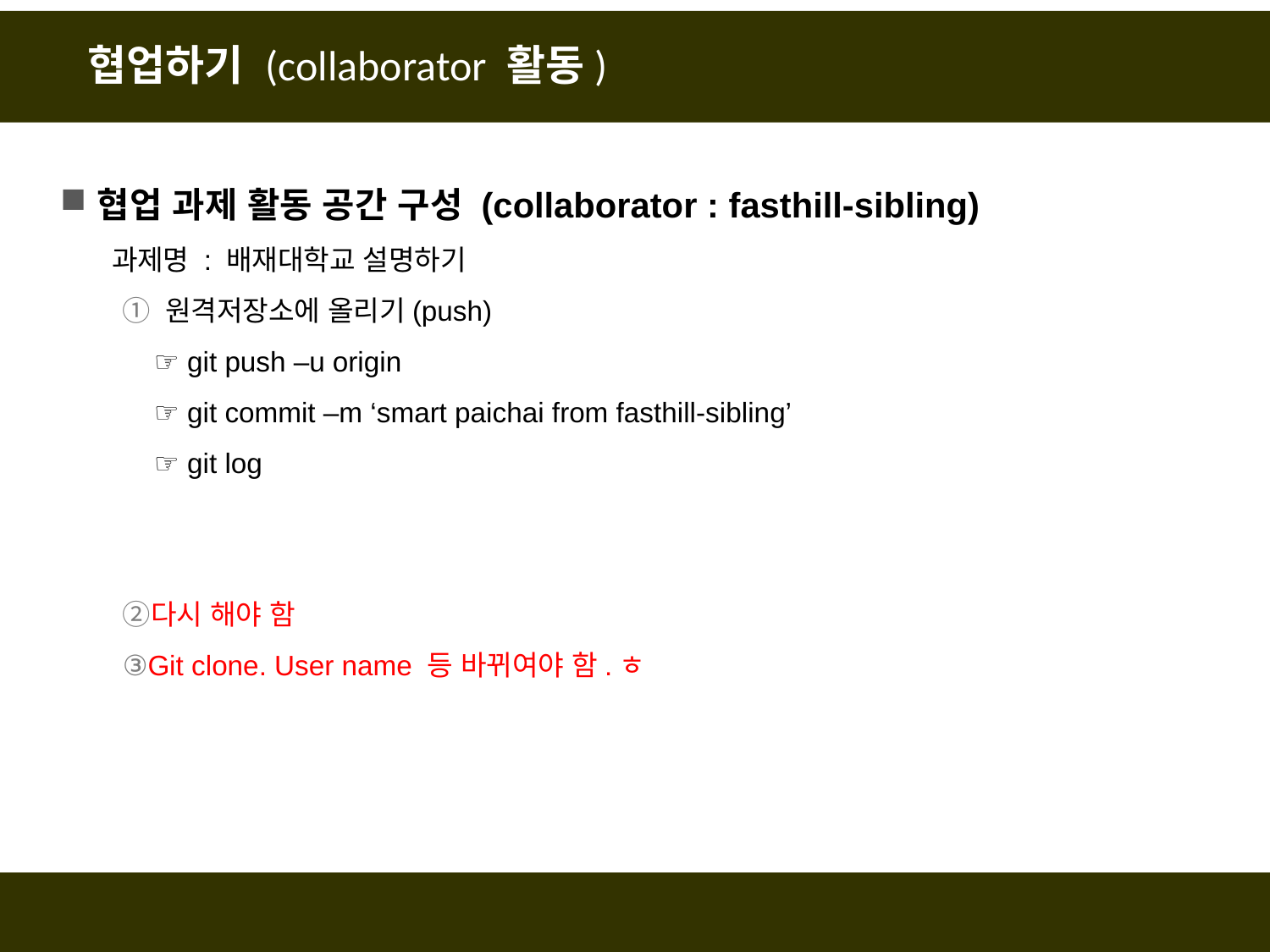

# 협업하기 (collaborator 활동)
협업 과제 활동 공간 구성 (collaborator : fasthill-sibling)
 과제명 : 배재대학교 설명하기
 원격저장소에 올리기(push)
    ☞ git push –u origin
    ☞ git commit –m ‘smart paichai from fasthill-sibling’
    ☞ git log

다시 해야 함
Git clone. User name 등 바뀌여야 함.ㅎ